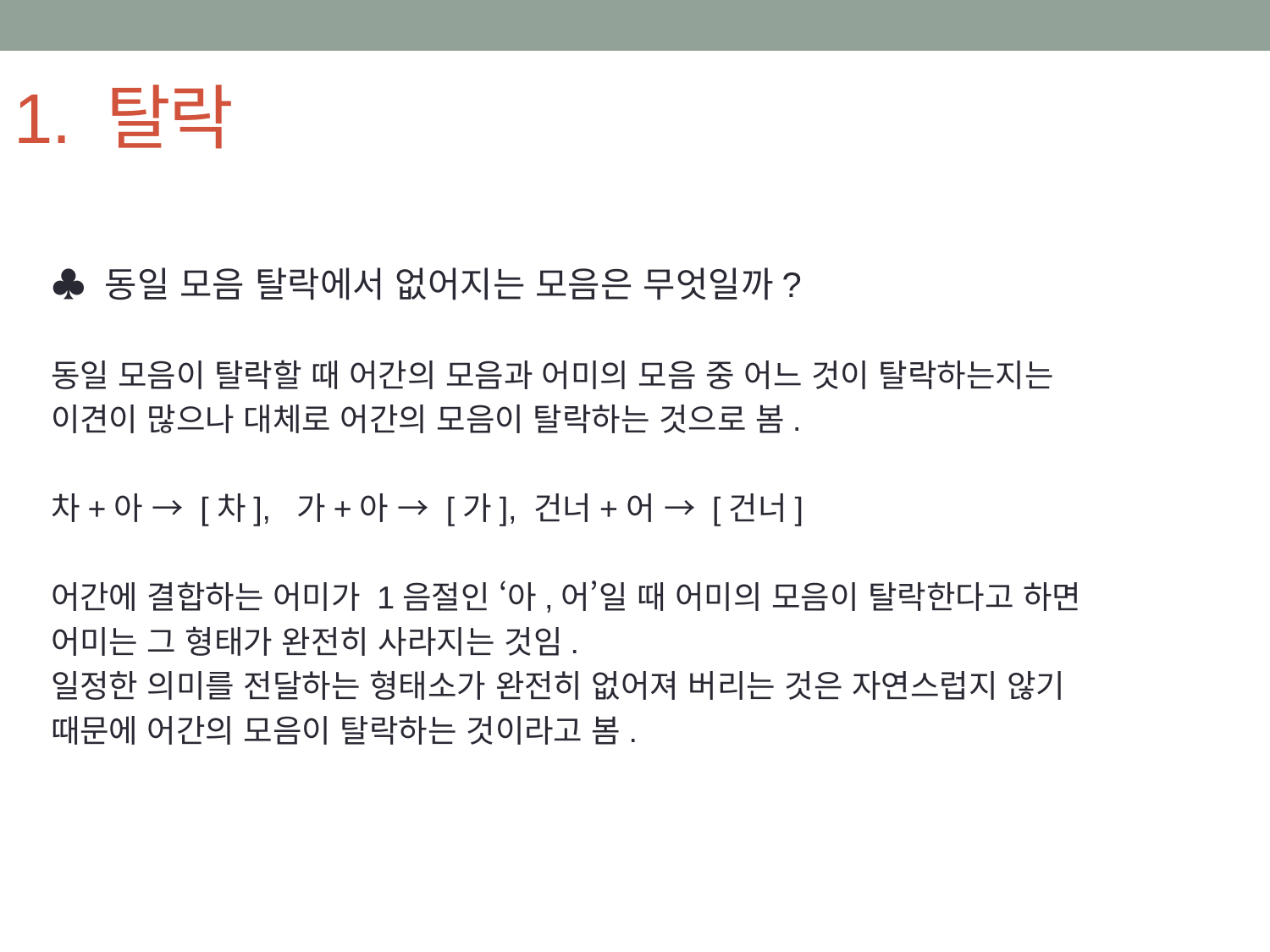

# 1. 탈락

♣ 동일 모음 탈락에서 없어지는 모음은 무엇일까?

동일 모음이 탈락할 때 어간의 모음과 어미의 모음 중 어느 것이 탈락하는지는
이견이 많으나 대체로 어간의 모음이 탈락하는 것으로 봄.

차+아 → [차],  가+아 → [가], 건너+어 → [건너]

어간에 결합하는 어미가 1음절인 ‘아,어’일 때 어미의 모음이 탈락한다고 하면
어미는 그 형태가 완전히 사라지는 것임.
일정한 의미를 전달하는 형태소가 완전히 없어져 버리는 것은 자연스럽지 않기
때문에 어간의 모음이 탈락하는 것이라고 봄.